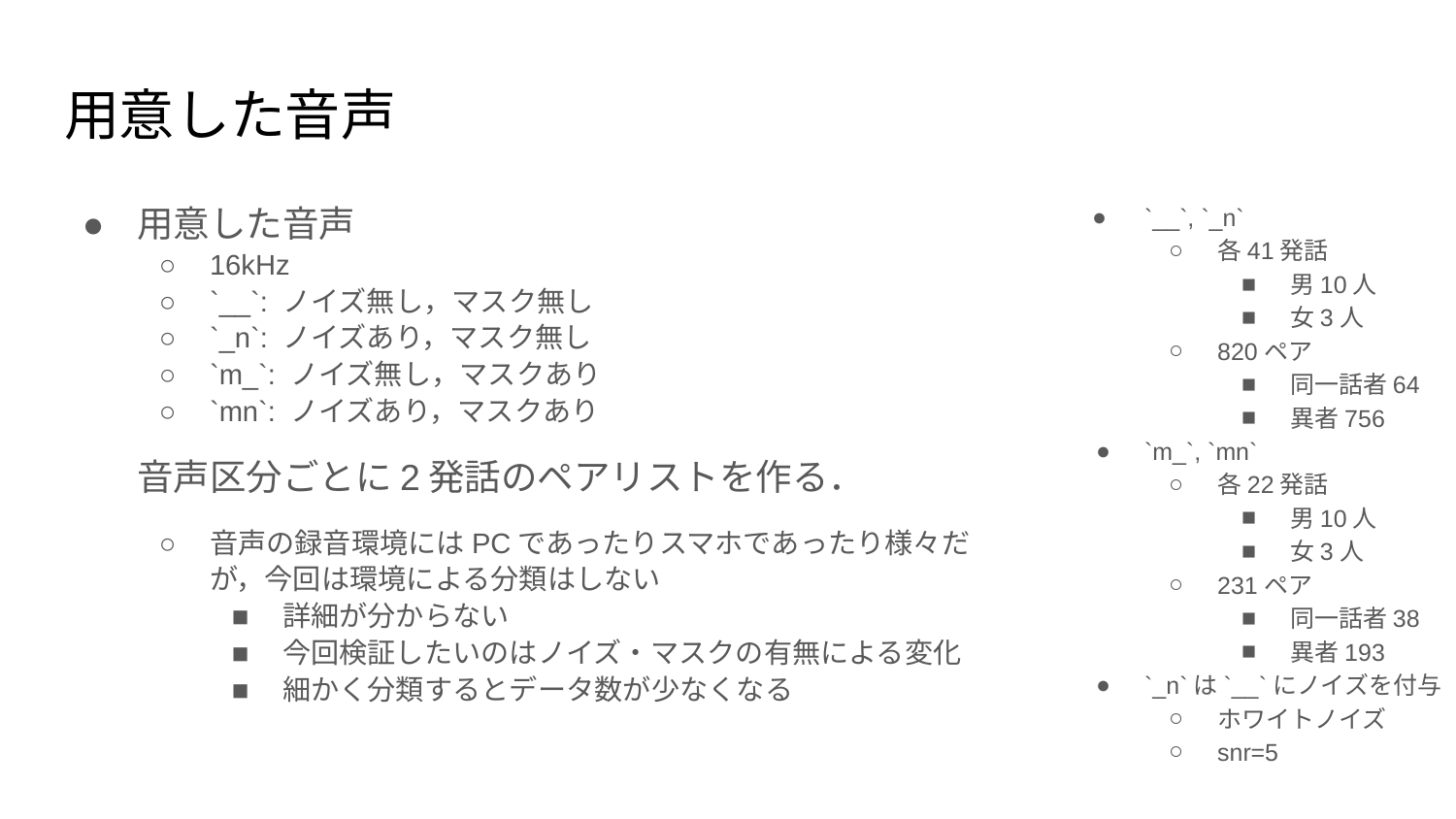

# 用意した音声
用意した音声
16kHz
`__`: ノイズ無し，マスク無し
`_n`: ノイズあり，マスク無し
`m_`: ノイズ無し，マスクあり
`mn`: ノイズあり，マスクあり
音声区分ごとに2発話のペアリストを作る．
音声の録音環境にはPCであったりスマホであったり様々だが，今回は環境による分類はしない
詳細が分からない
今回検証したいのはノイズ・マスクの有無による変化
細かく分類するとデータ数が少なくなる
`__`, `_n`
各41発話
男10人
女3人
820ペア
同一話者64
異者756
`m_`, `mn`
各22発話
男10人
女3人
231ペア
同一話者38
異者193
`_n`は`__`にノイズを付与
ホワイトノイズ
snr=5